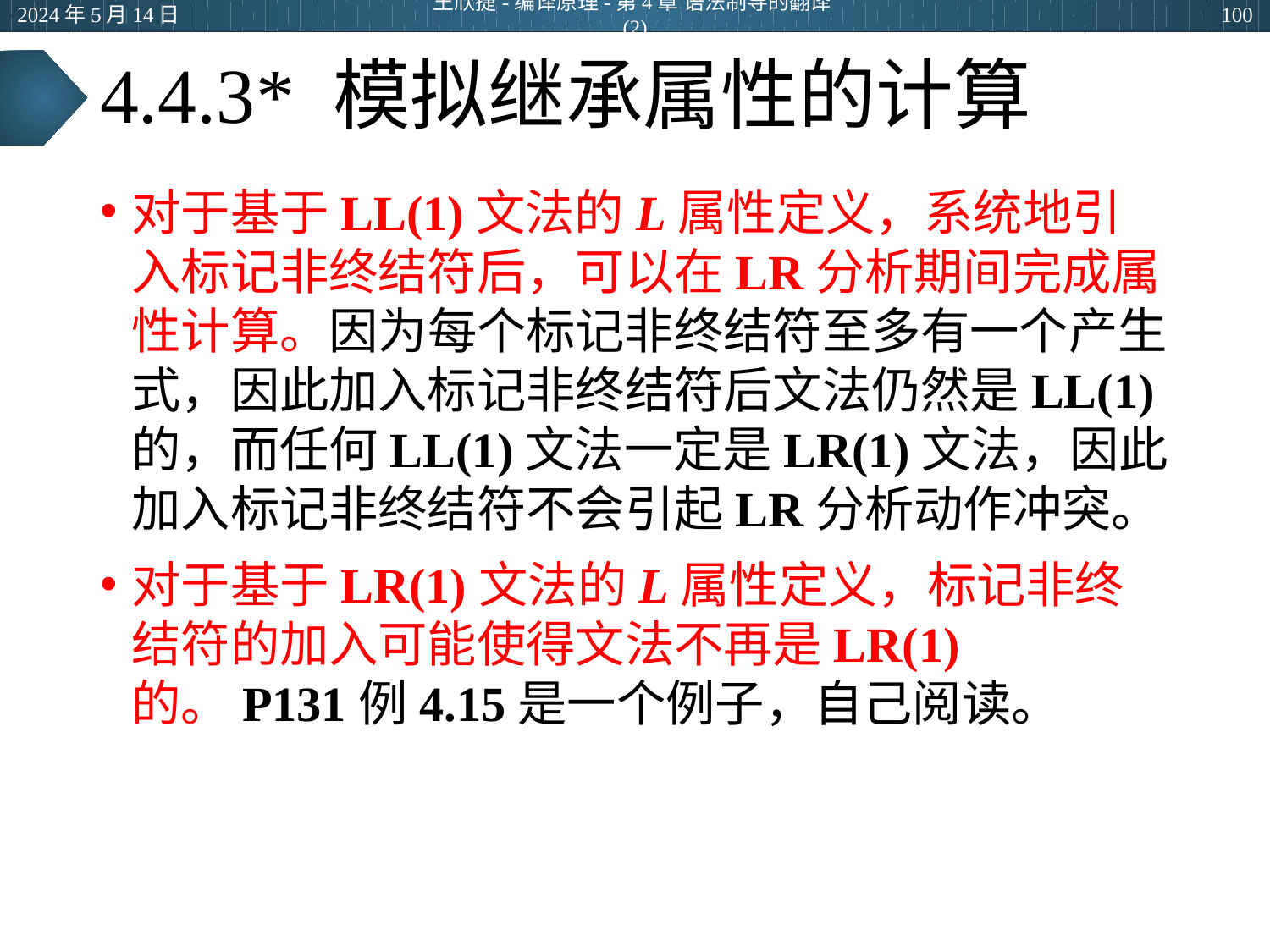

2024年5月14日
王欣捷-编译原理-第4章 语法制导的翻译(2)
100
# 4.4.3* 模拟继承属性的计算
对于基于LL(1)文法的L属性定义，系统地引入标记非终结符后，可以在LR分析期间完成属性计算。因为每个标记非终结符至多有一个产生式，因此加入标记非终结符后文法仍然是LL(1)的，而任何LL(1)文法一定是LR(1)文法，因此加入标记非终结符不会引起LR分析动作冲突。
对于基于LR(1)文法的L属性定义，标记非终结符的加入可能使得文法不再是LR(1)的。P131例4.15是一个例子，自己阅读。